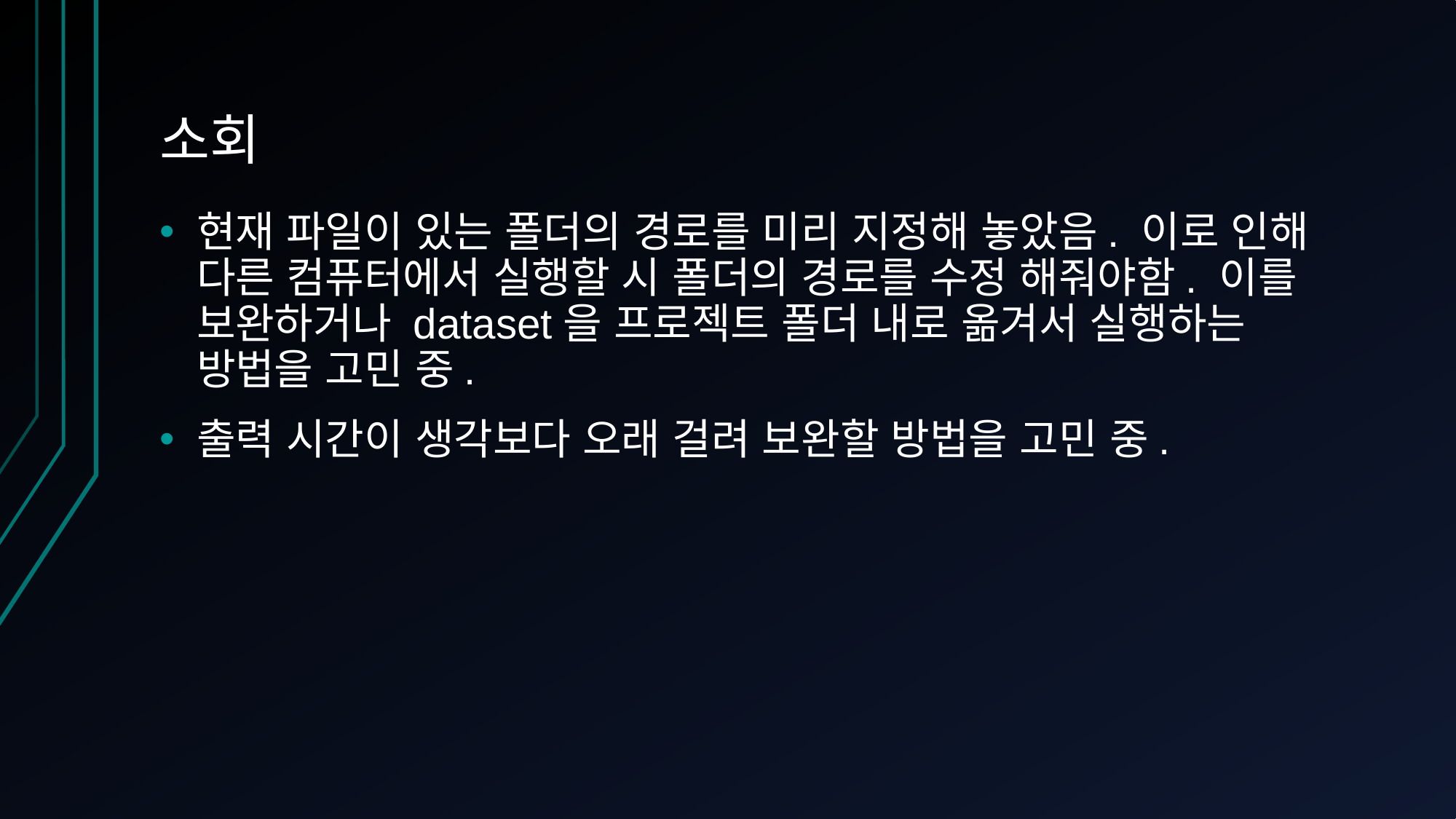

# 소회
현재 파일이 있는 폴더의 경로를 미리 지정해 놓았음. 이로 인해 다른 컴퓨터에서 실행할 시 폴더의 경로를 수정 해줘야함. 이를 보완하거나 dataset을 프로젝트 폴더 내로 옮겨서 실행하는 방법을 고민 중.
출력 시간이 생각보다 오래 걸려 보완할 방법을 고민 중.